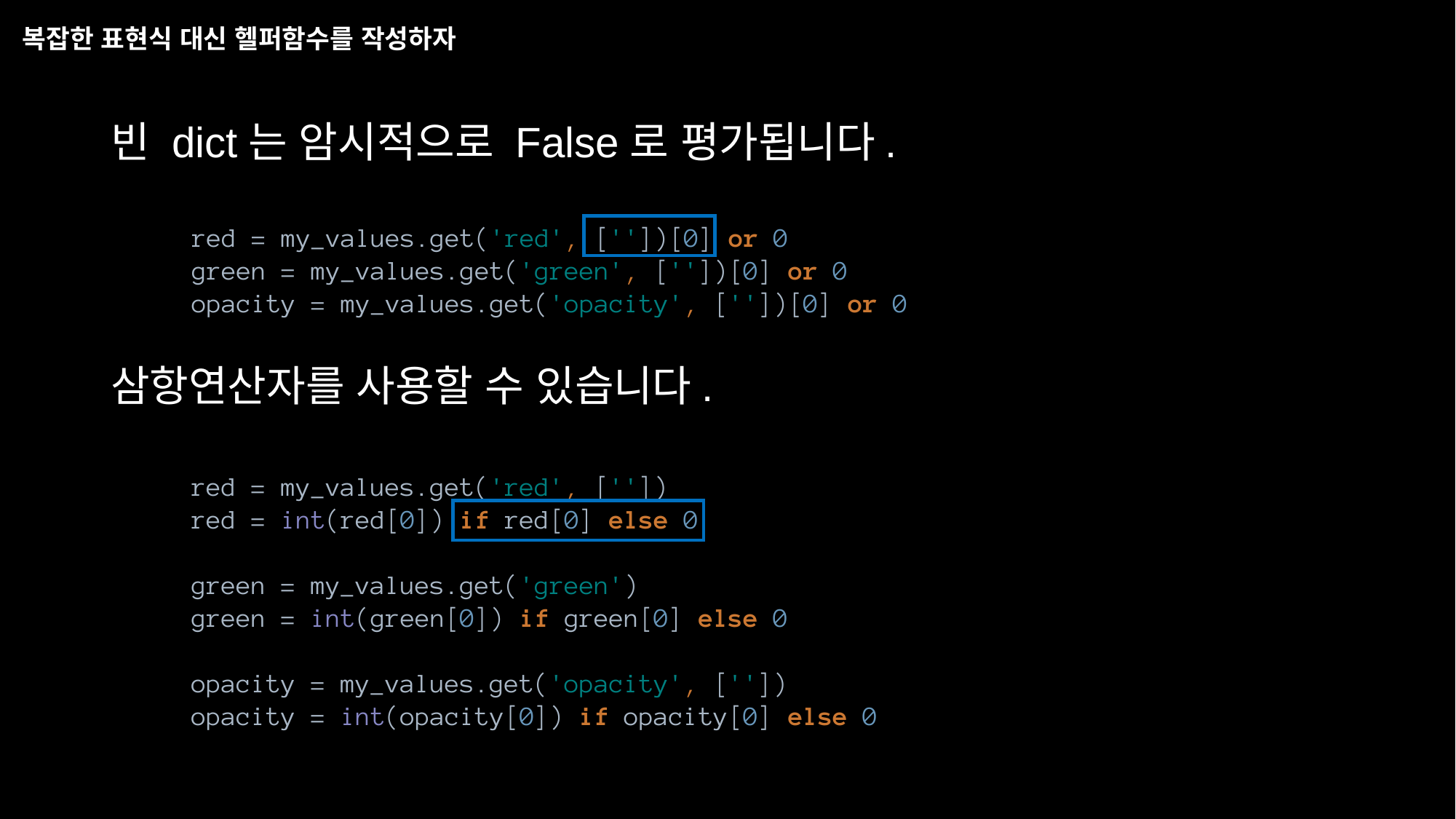

# 복잡한 표현식 대신 헬퍼함수를 작성하자
빈 dict는 암시적으로 False로 평가됩니다.

삼항연산자를 사용할 수 있습니다.

red = my_values.get('red', [''])[0] or 0
green = my_values.get('green', [''])[0] or 0
opacity = my_values.get('opacity', [''])[0] or 0

red = my_values.get('red', [''])
red = int(red[0]) if red[0] else 0
green = my_values.get('green')
green = int(green[0]) if green[0] else 0
opacity = my_values.get('opacity', [''])
opacity = int(opacity[0]) if opacity[0] else 0